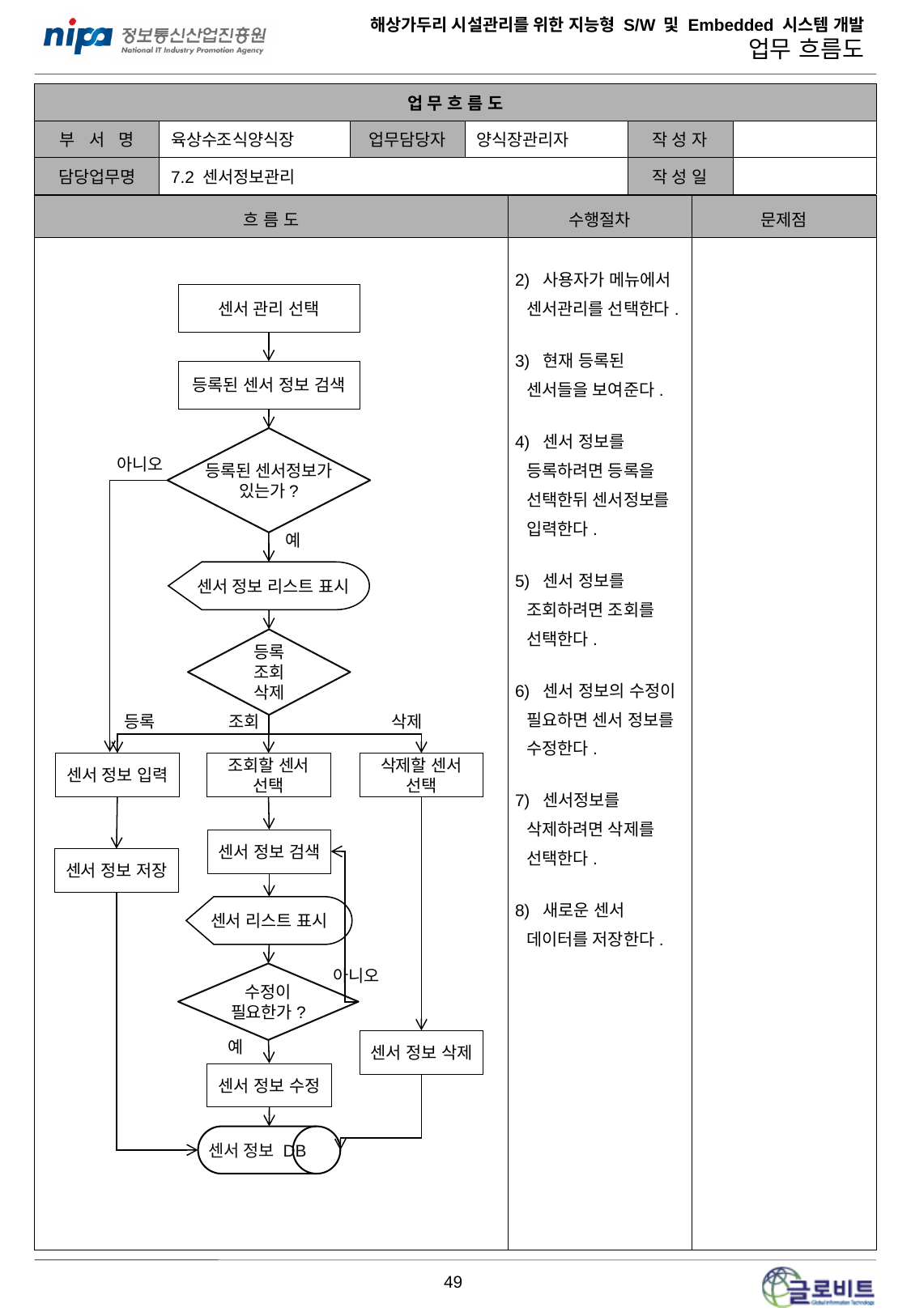

| 업 무 흐 름 도 |  |  |  |  |  |
| --- | --- | --- | --- | --- | --- |
| 부 서 명 | 육상수조식양식장 | 업무담당자 | 양식장관리자 | 작 성 자 |  |
| 담당업무명 | 7.2 센서정보관리 |  |  | 작 성 일 |  |
| 흐 름 도 | 수행절차 | 문제점 |
| --- | --- | --- |
|  |  |  |
| 흐 름 도 | 수행절차 | 문제점 |
| --- | --- | --- |
|  | 2) 사용자가 메뉴에서 센서관리를 선택한다. 3) 현재 등록된 센서들을 보여준다. 4) 센서 정보를 등록하려면 등록을 선택한뒤 센서정보를 입력한다. 5) 센서 정보를 조회하려면 조회를 선택한다. 6) 센서 정보의 수정이 필요하면 센서 정보를 수정한다. 7) 센서정보를 삭제하려면 삭제를 선택한다. 8) 새로운 센서 데이터를 저장한다. |  |
센서 관리 선택
등록된 센서 정보 검색
등록된 센서정보가
있는가?
아니오
예
 센서 정보 리스트 표시
등록
조회
삭제
등록
조회
삭제
센서 정보 입력
조회할 센서
선택
삭제할 센서
선택
센서 정보 검색
센서 정보 저장
센서 리스트 표시
아니오
수정이
필요한가?
예
센서 정보 삭제
센서 정보 수정
센서 정보 DB